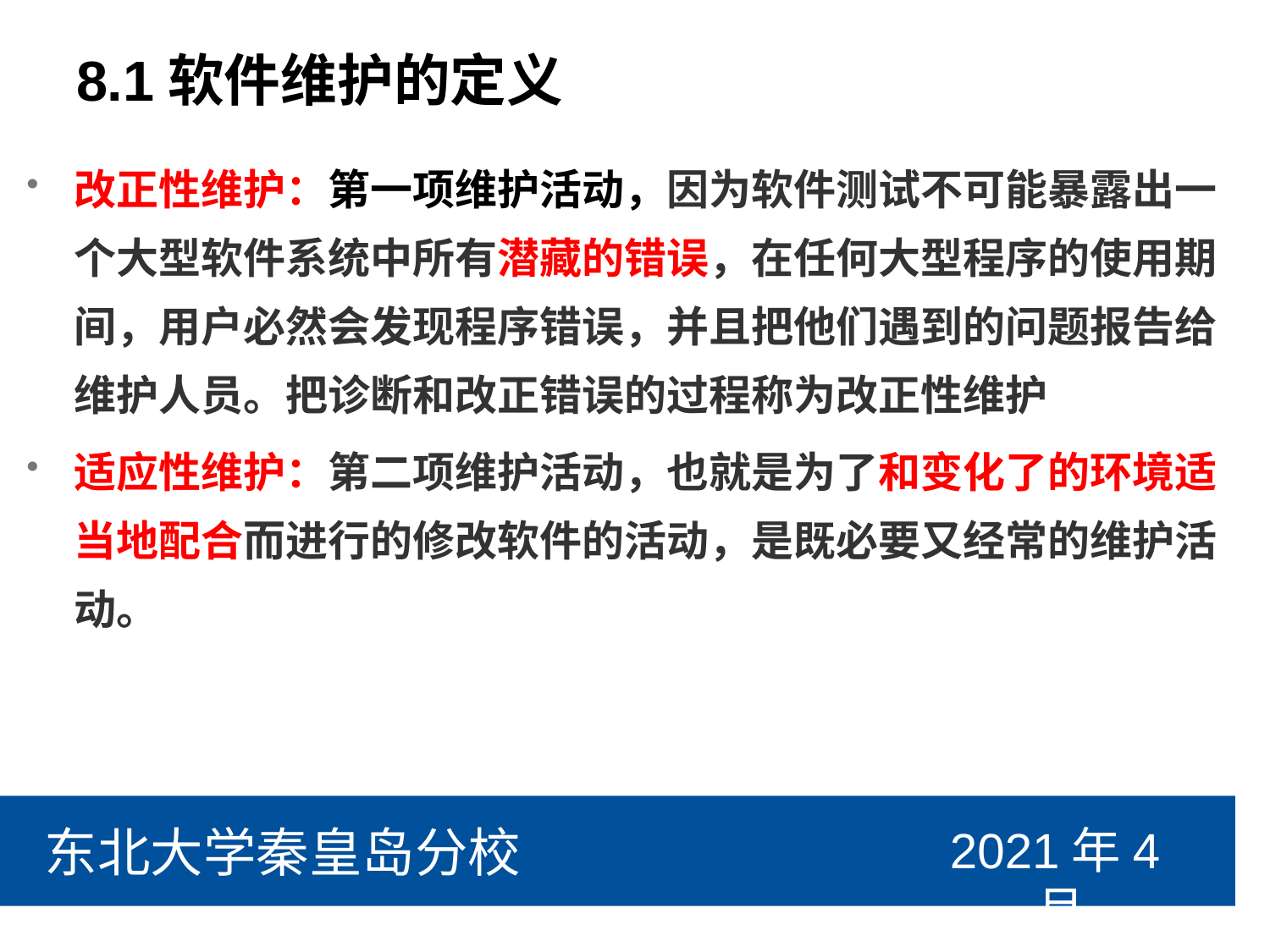

# 8.1软件维护的定义
改正性维护：第一项维护活动，因为软件测试不可能暴露出一个大型软件系统中所有潜藏的错误，在任何大型程序的使用期间，用户必然会发现程序错误，并且把他们遇到的问题报告给维护人员。把诊断和改正错误的过程称为改正性维护
适应性维护：第二项维护活动，也就是为了和变化了的环境适当地配合而进行的修改软件的活动，是既必要又经常的维护活动。